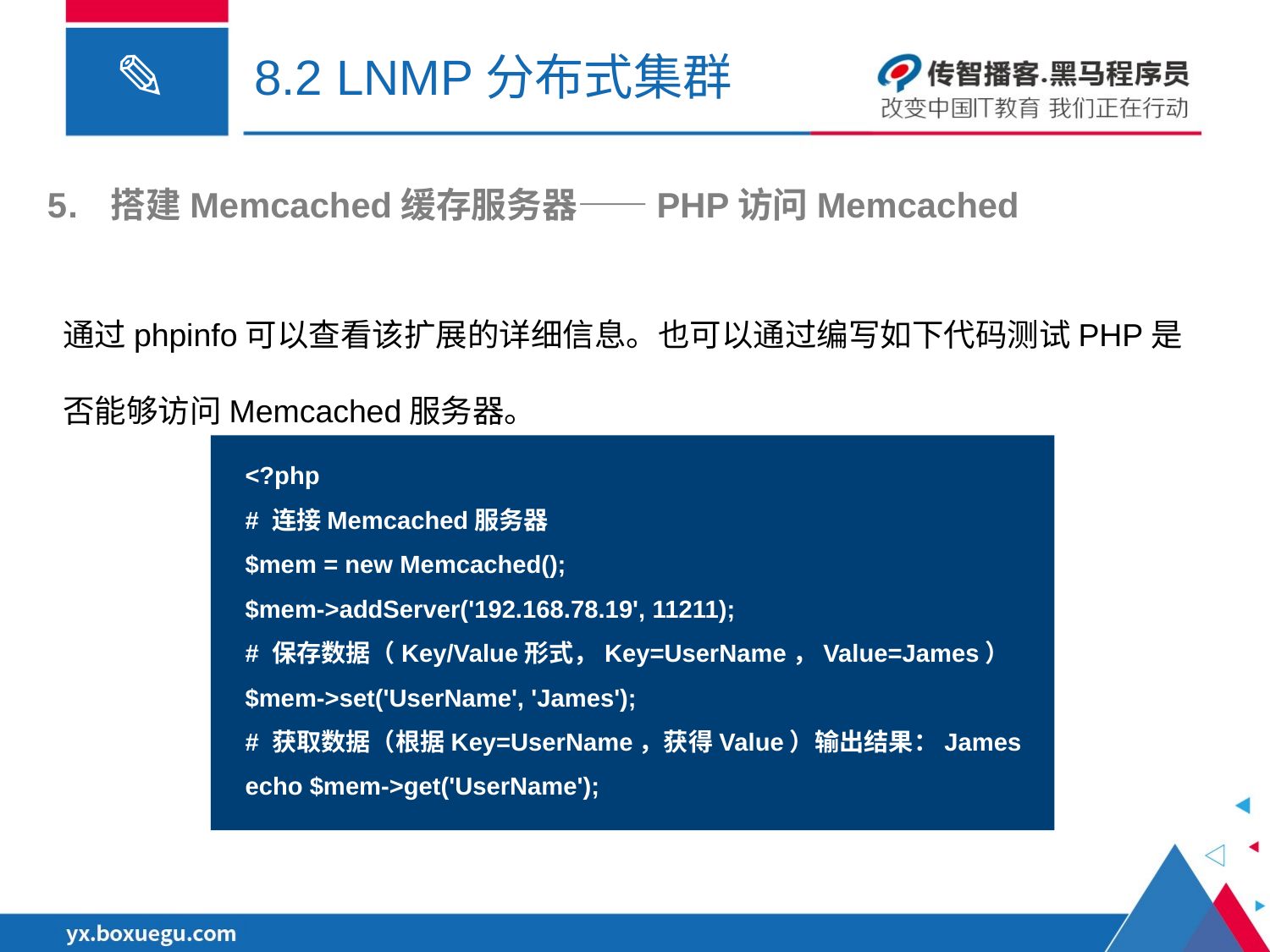

# 8.2 LNMP分布式集群
搭建Memcached缓存服务器——PHP访问Memcached
通过phpinfo可以查看该扩展的详细信息。也可以通过编写如下代码测试PHP是否能够访问Memcached服务器。

<?php
# 连接Memcached服务器
$mem = new Memcached();
$mem->addServer('192.168.78.19', 11211);
# 保存数据（Key/Value形式，Key=UserName，Value=James）
$mem->set('UserName', 'James');
# 获取数据（根据Key=UserName，获得Value）输出结果：James
echo $mem->get('UserName');